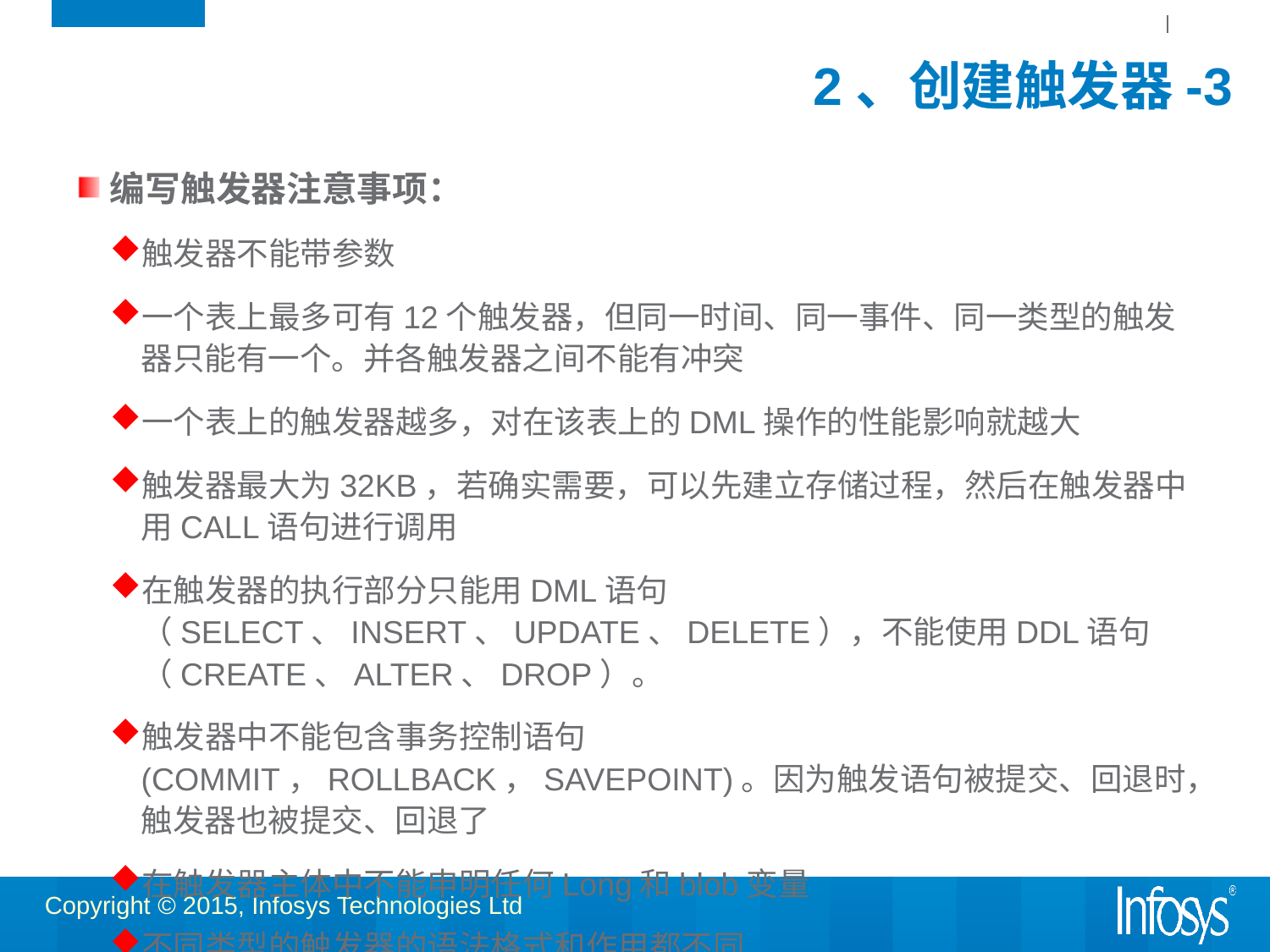

# 2、创建触发器-3
编写触发器注意事项：
触发器不能带参数
一个表上最多可有12个触发器，但同一时间、同一事件、同一类型的触发器只能有一个。并各触发器之间不能有冲突
一个表上的触发器越多，对在该表上的DML操作的性能影响就越大
触发器最大为32KB，若确实需要，可以先建立存储过程，然后在触发器中用CALL语句进行调用
在触发器的执行部分只能用DML语句（SELECT、INSERT、UPDATE、DELETE），不能使用DDL语句（CREATE、ALTER、DROP）。
触发器中不能包含事务控制语句(COMMIT，ROLLBACK，SAVEPOINT)。因为触发语句被提交、回退时，触发器也被提交、回退了
在触发器主体中不能申明任何Long和blob变量
不同类型的触发器的语法格式和作用都不同